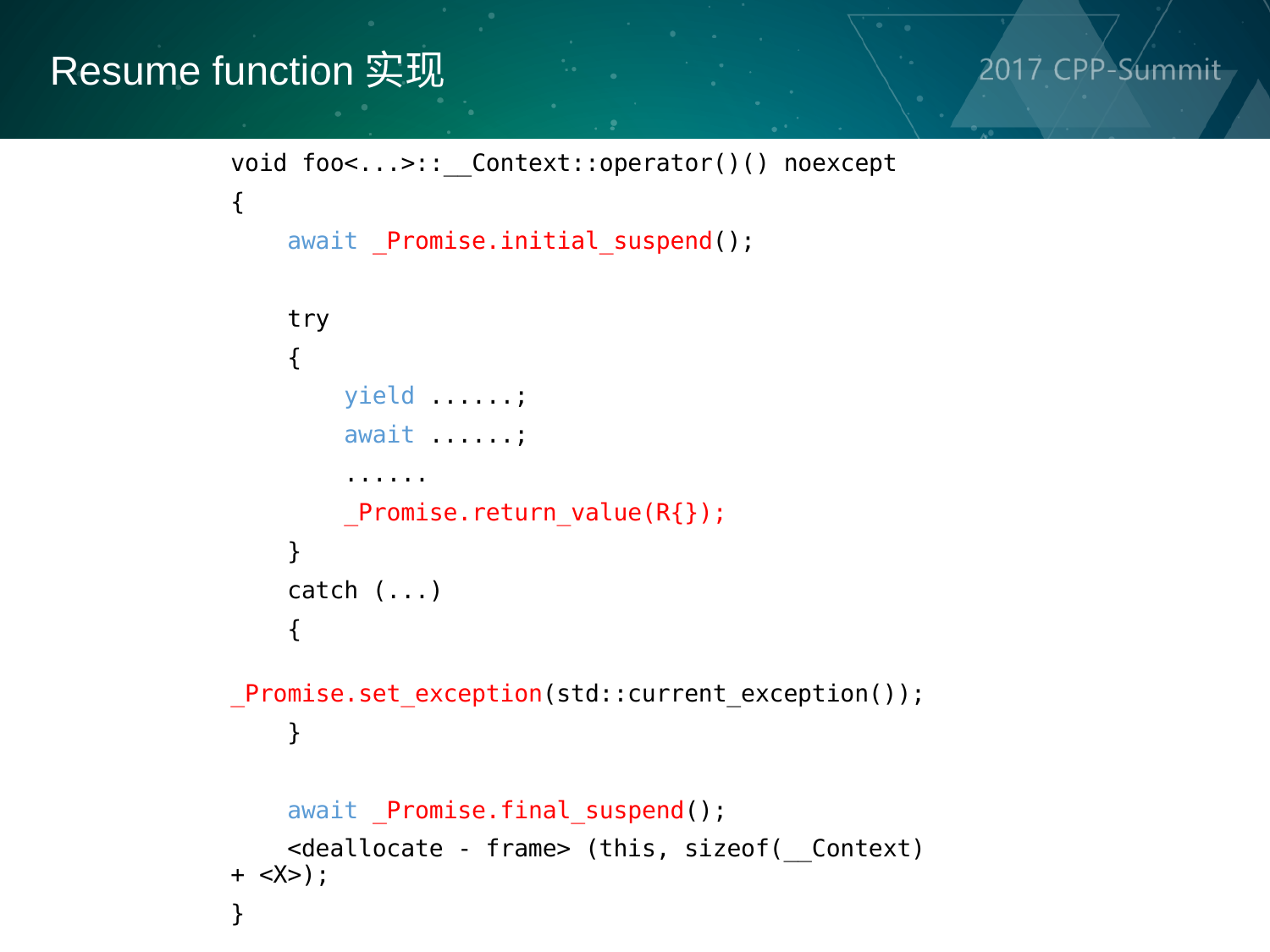

Resume function实现
void foo<...>::__Context::operator()() noexcept
{
    await _Promise.initial_suspend();

    try
    {
        yield ......;
        await ......;
        ......
        _Promise.return_value(R{});
    }
    catch (...)
    {
        _Promise.set_exception(std::current_exception());
    }

    await _Promise.final_suspend();
    <deallocate - frame> (this, sizeof(__Context) + <X>);
}